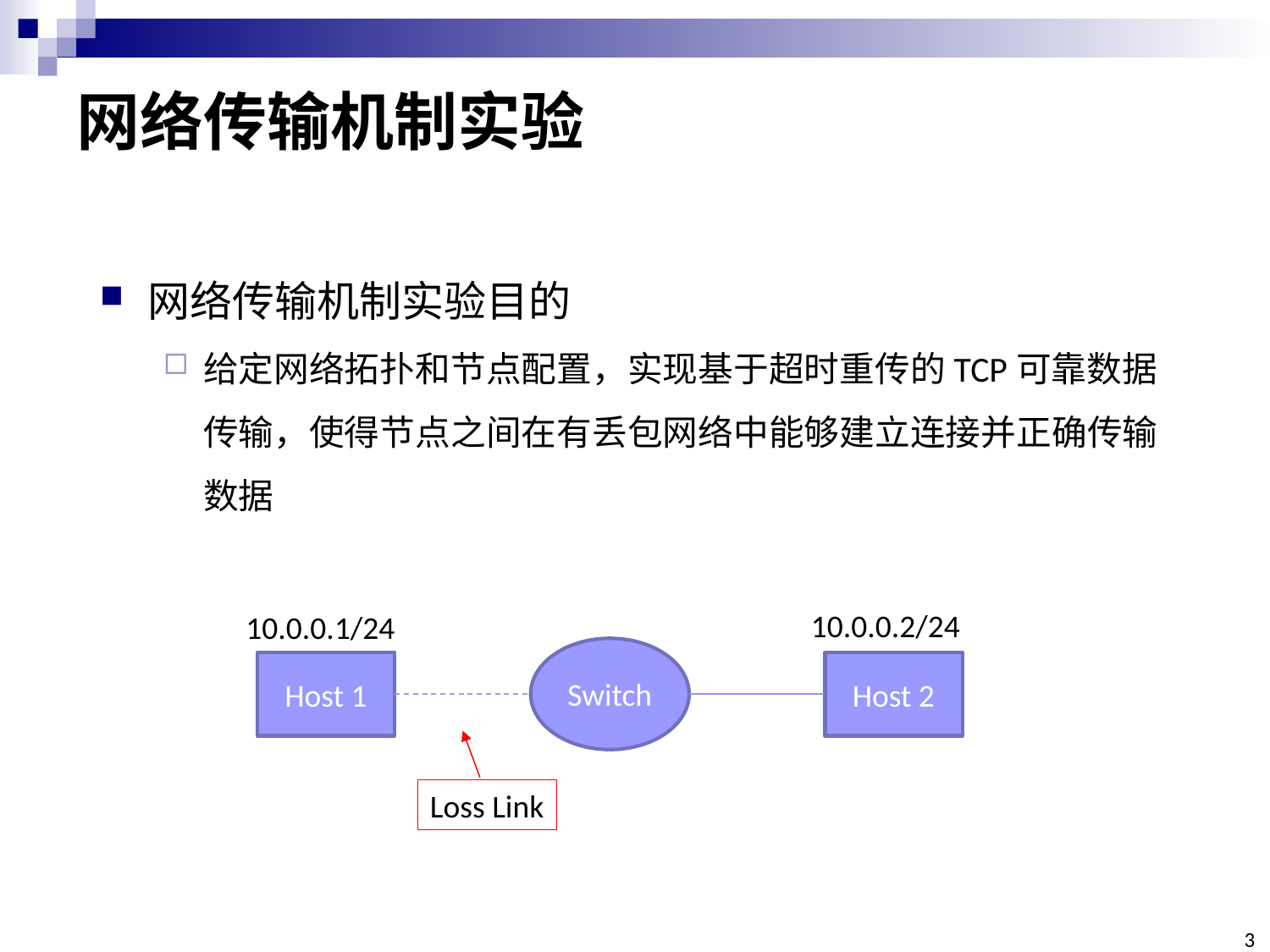

# 网络传输机制实验
网络传输机制实验目的
给定网络拓扑和节点配置，实现基于超时重传的TCP可靠数据传输，使得节点之间在有丢包网络中能够建立连接并正确传输数据
10.0.0.2/24
10.0.0.1/24
Host 1
Host 2
Switch
Loss Link
3